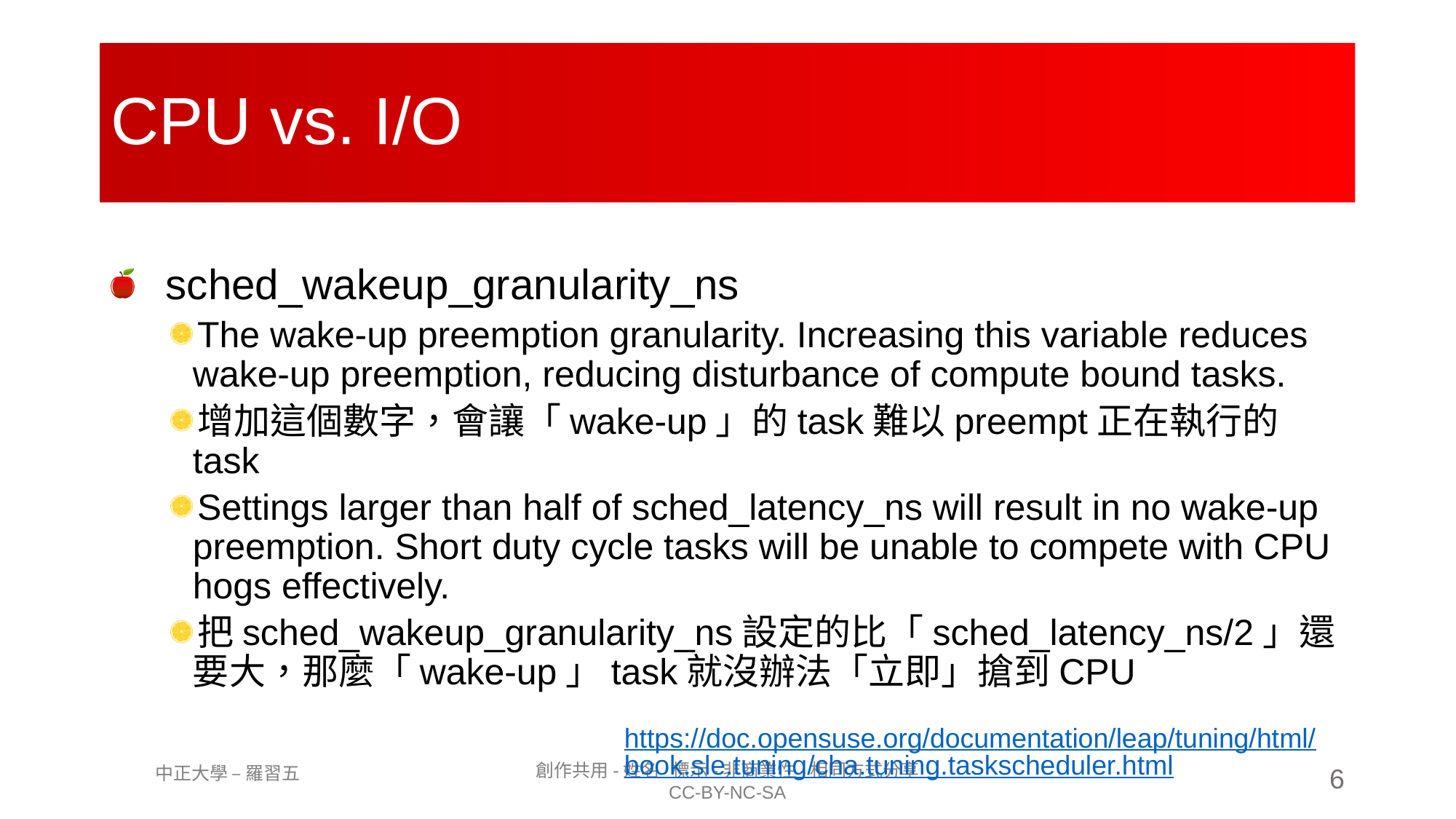

# CPU vs. I/O
sched_wakeup_granularity_ns
The wake-up preemption granularity. Increasing this variable reduces wake-up preemption, reducing disturbance of compute bound tasks.
增加這個數字，會讓「wake-up」的task難以preempt正在執行的task
Settings larger than half of sched_latency_ns will result in no wake-up preemption. Short duty cycle tasks will be unable to compete with CPU hogs effectively.
把sched_wakeup_granularity_ns設定的比「sched_latency_ns/2」還要大，那麼「wake-up」task就沒辦法「立即」搶到CPU
https://doc.opensuse.org/documentation/leap/tuning/html/book.sle.tuning/cha.tuning.taskscheduler.html